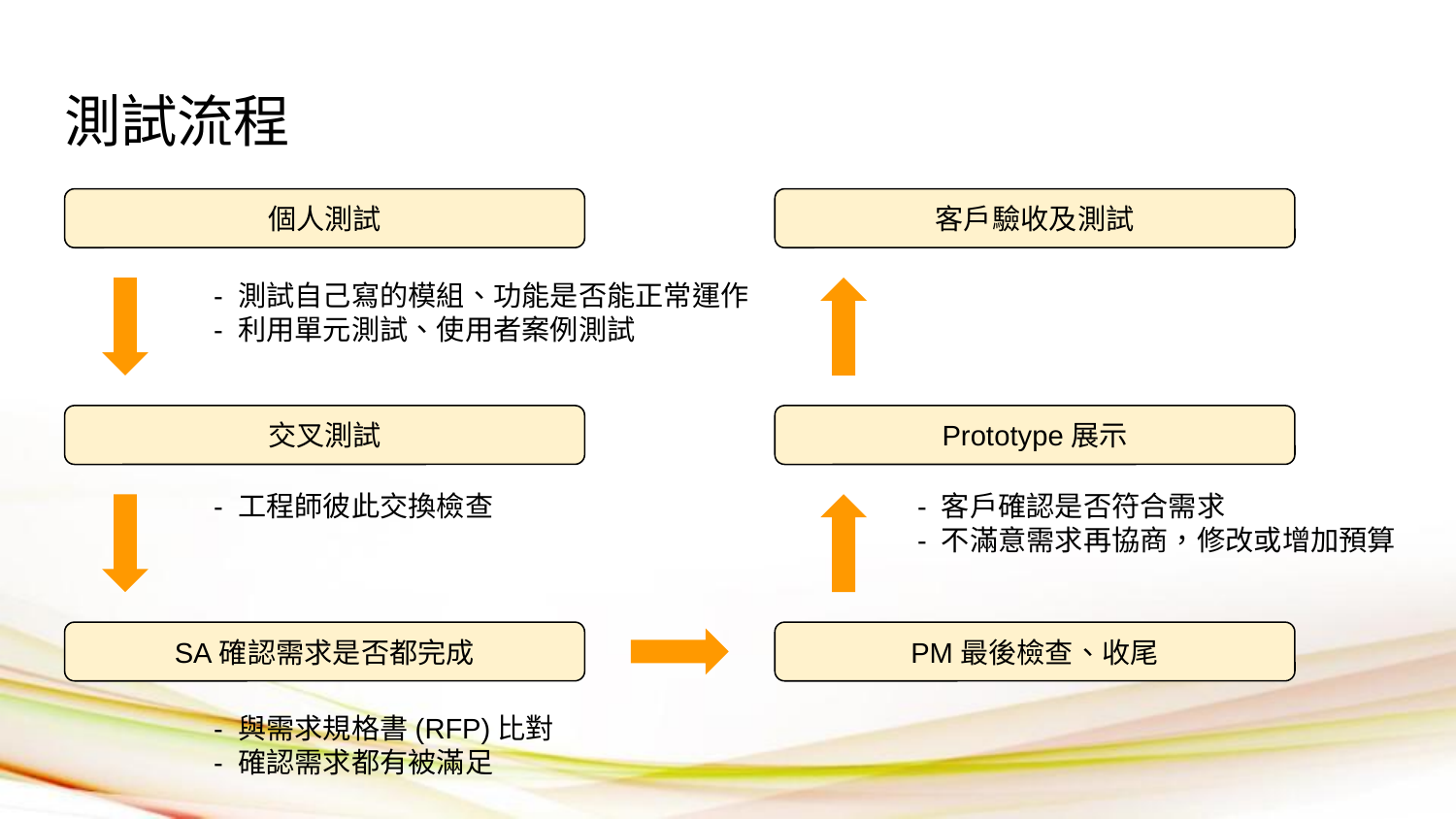

# 測試流程
個人測試
客戶驗收及測試
- 測試自己寫的模組、功能是否能正常運作
- 利用單元測試、使用者案例測試

交叉測試
Prototype展示
- 工程師彼此交換檢查
- 客戶確認是否符合需求
- 不滿意需求再協商，修改或增加預算

SA確認需求是否都完成
PM最後檢查、收尾
- 與需求規格書(RFP)比對
- 確認需求都有被滿足